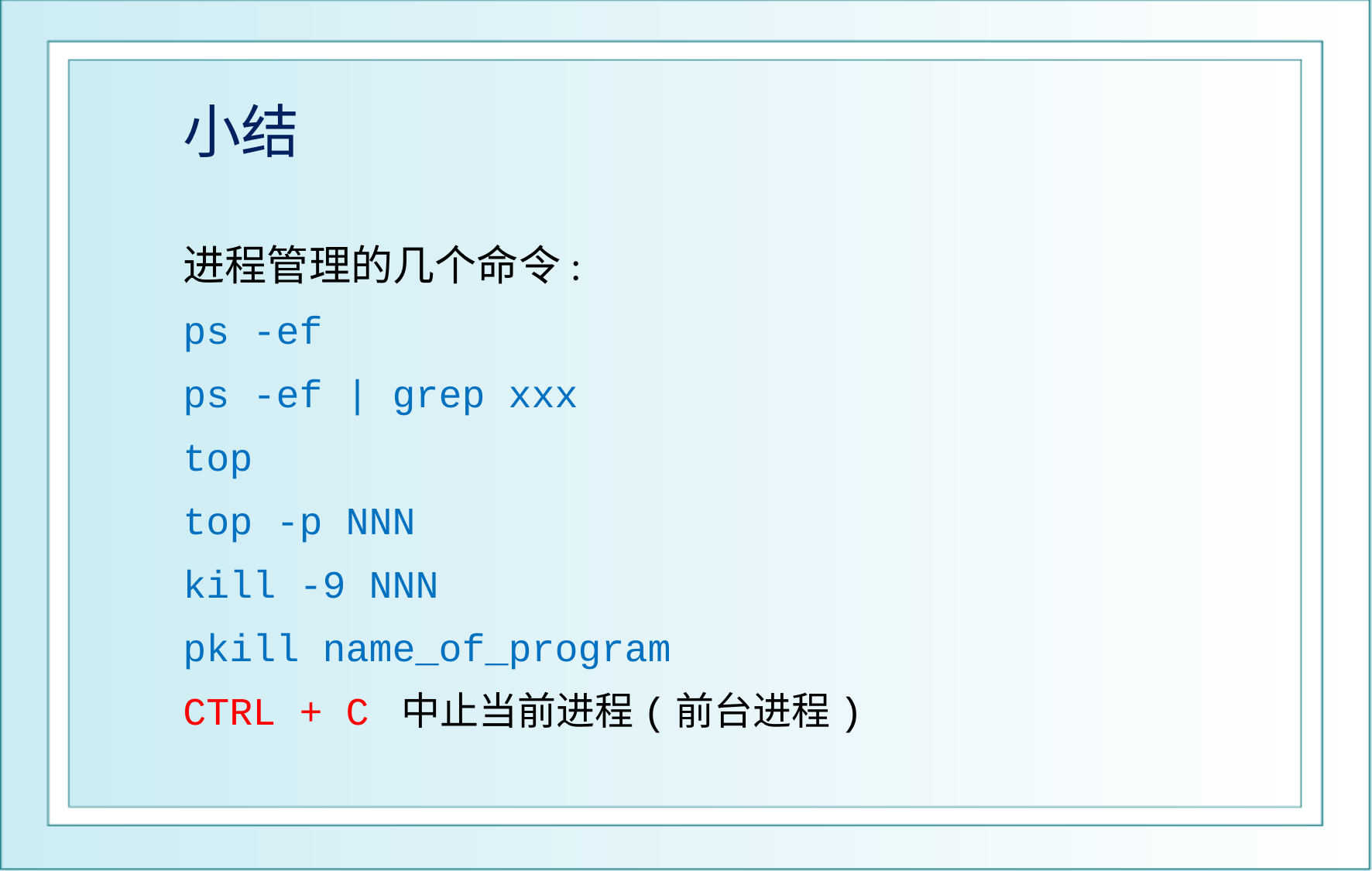

# 小结
进程管理的几个命令:
ps -ef
ps -ef | grep xxx
top
top -p NNN
kill -9 NNN
pkill name_of_program
CTRL + C 中止当前进程(前台进程)